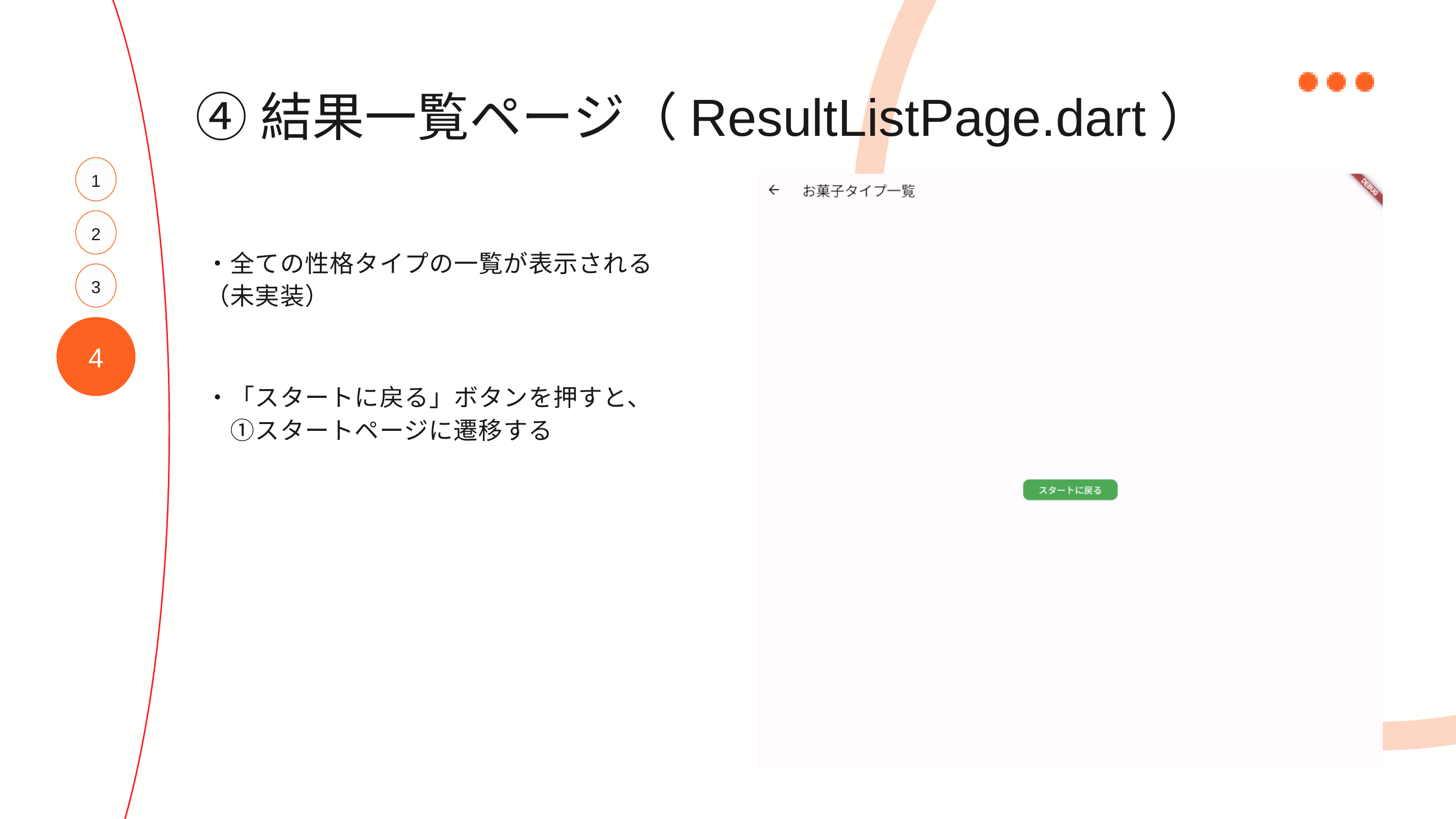

④結果一覧ページ（ResultListPage.dart）

1

2
・全ての性格タイプの一覧が表示される
（未実装）

3

4
・「スタートに戻る」ボタンを押すと、
　①スタートページに遷移する